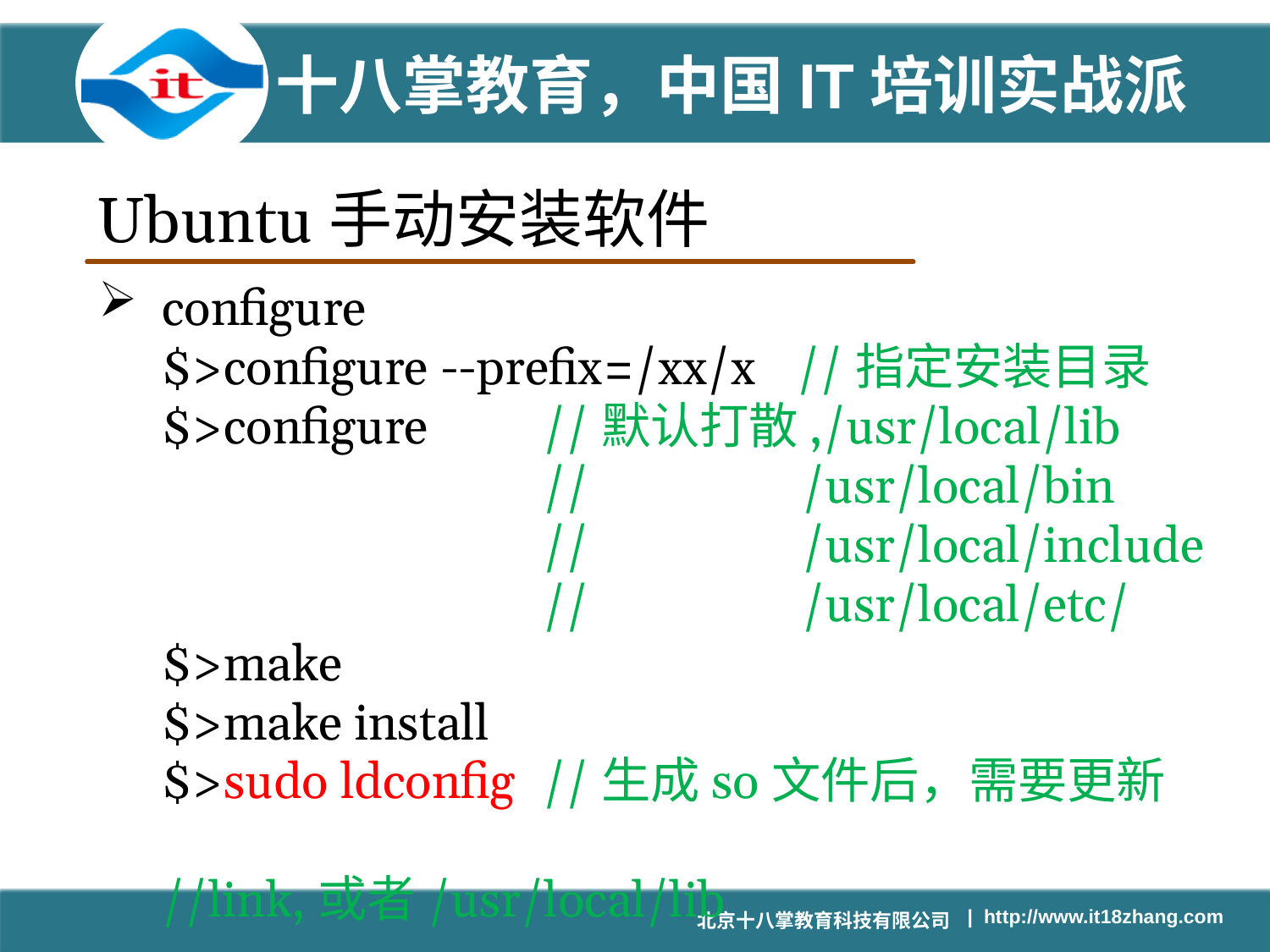

# Ubuntu手动安装软件
configure
$>configure --prefix=/xx/x	//指定安装目录
$>configure	//默认打散,/usr/local/lib
			//                  /usr/local/bin
			//                  /usr/local/include
			//                  /usr/local/etc/
$>make
$>make install
$>sudo ldconfig	//生成so文件后，需要更新
				//link,或者/usr/local/lib